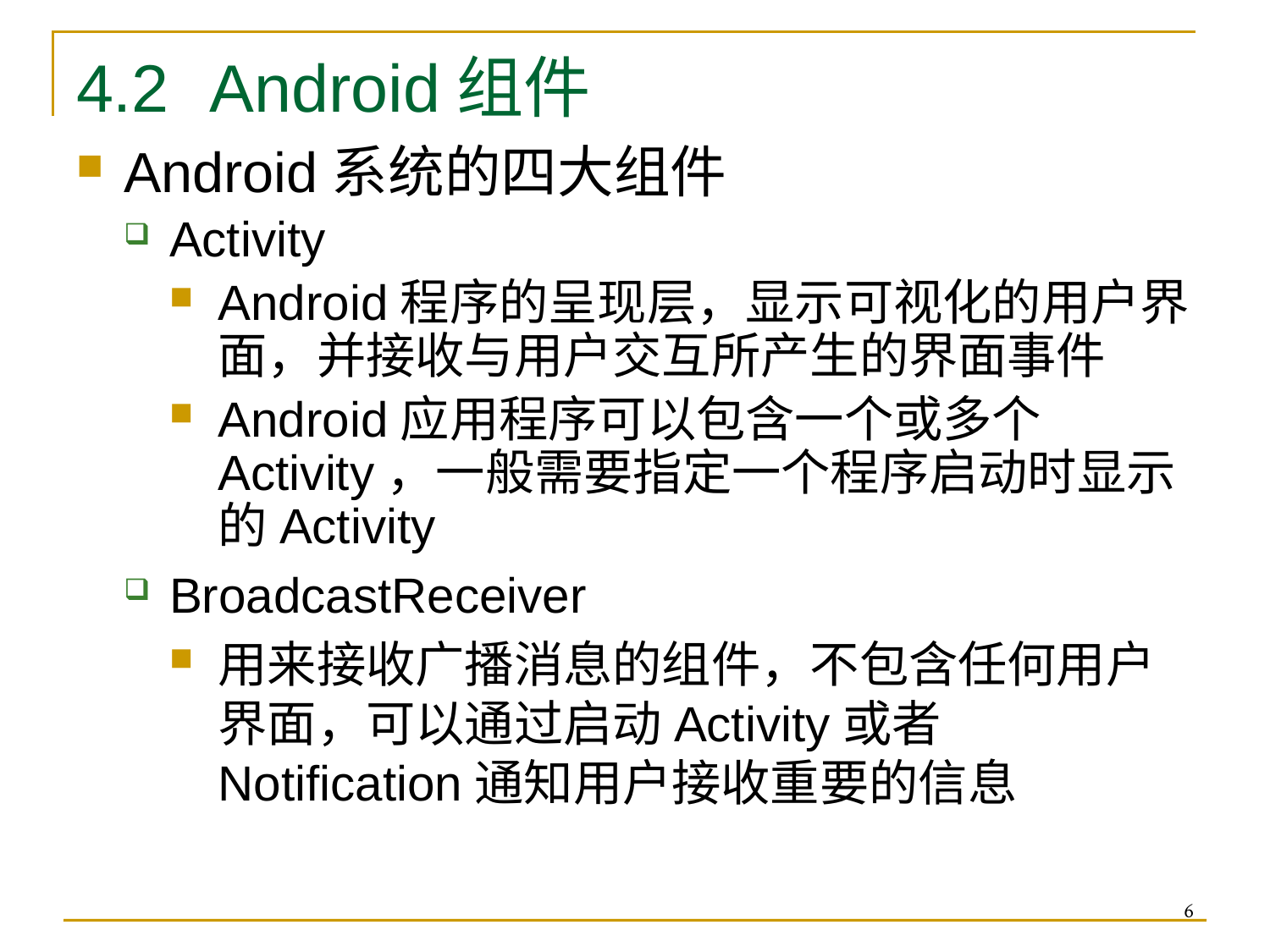

# 4.2 Android组件
Android系统的四大组件
Activity
Android程序的呈现层，显示可视化的用户界面，并接收与用户交互所产生的界面事件
Android应用程序可以包含一个或多个Activity，一般需要指定一个程序启动时显示的Activity
BroadcastReceiver
用来接收广播消息的组件，不包含任何用户界面，可以通过启动Activity或者Notification通知用户接收重要的信息
6